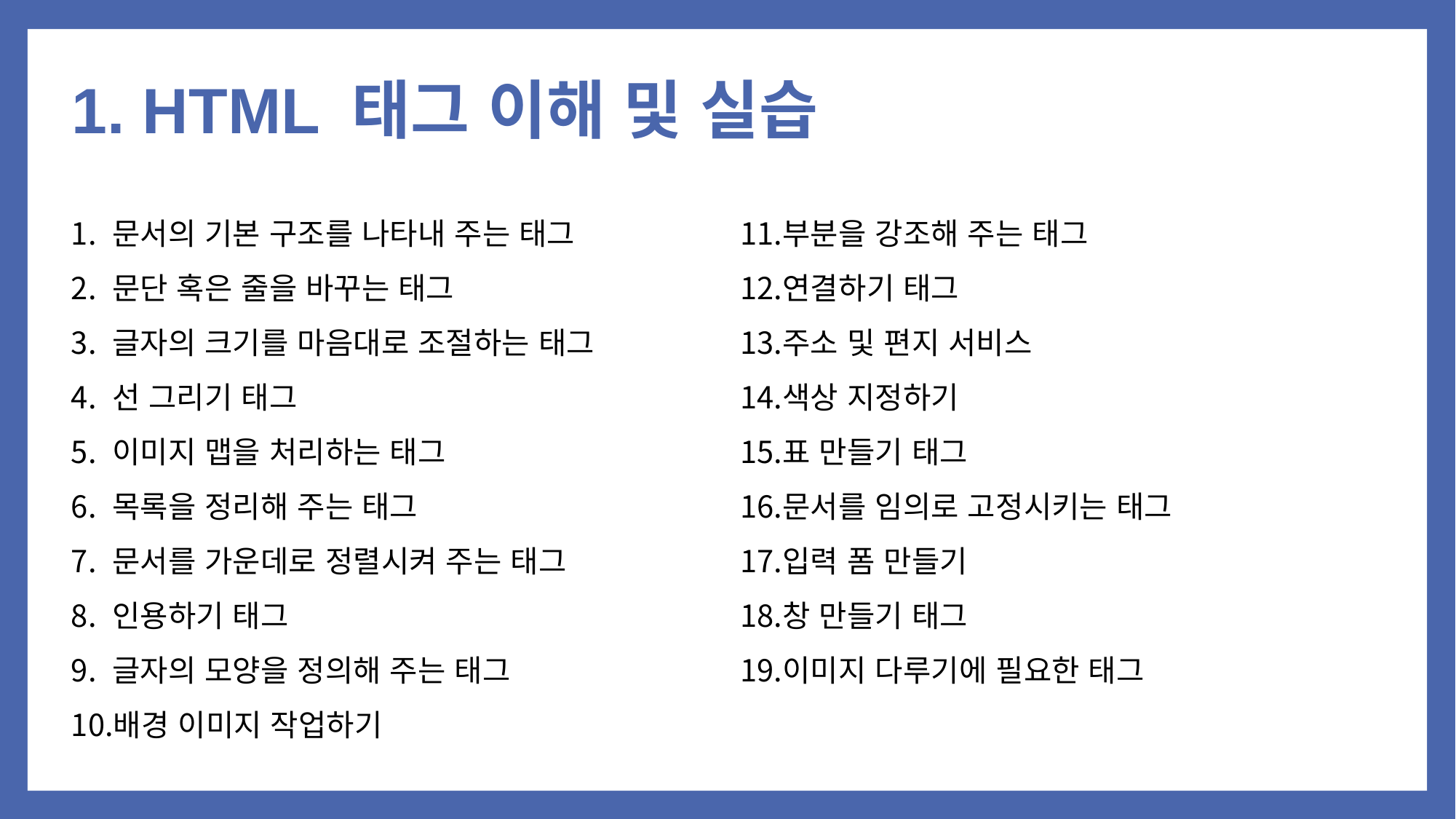

# 1. HTML 태그 이해 및 실습
문서의 기본 구조를 나타내 주는 태그
문단 혹은 줄을 바꾸는 태그
글자의 크기를 마음대로 조절하는 태그
선 그리기 태그
이미지 맵을 처리하는 태그
목록을 정리해 주는 태그
문서를 가운데로 정렬시켜 주는 태그
인용하기 태그
글자의 모양을 정의해 주는 태그
배경 이미지 작업하기
부분을 강조해 주는 태그
연결하기 태그
주소 및 편지 서비스
색상 지정하기
표 만들기 태그
문서를 임의로 고정시키는 태그
입력 폼 만들기
창 만들기 태그
이미지 다루기에 필요한 태그